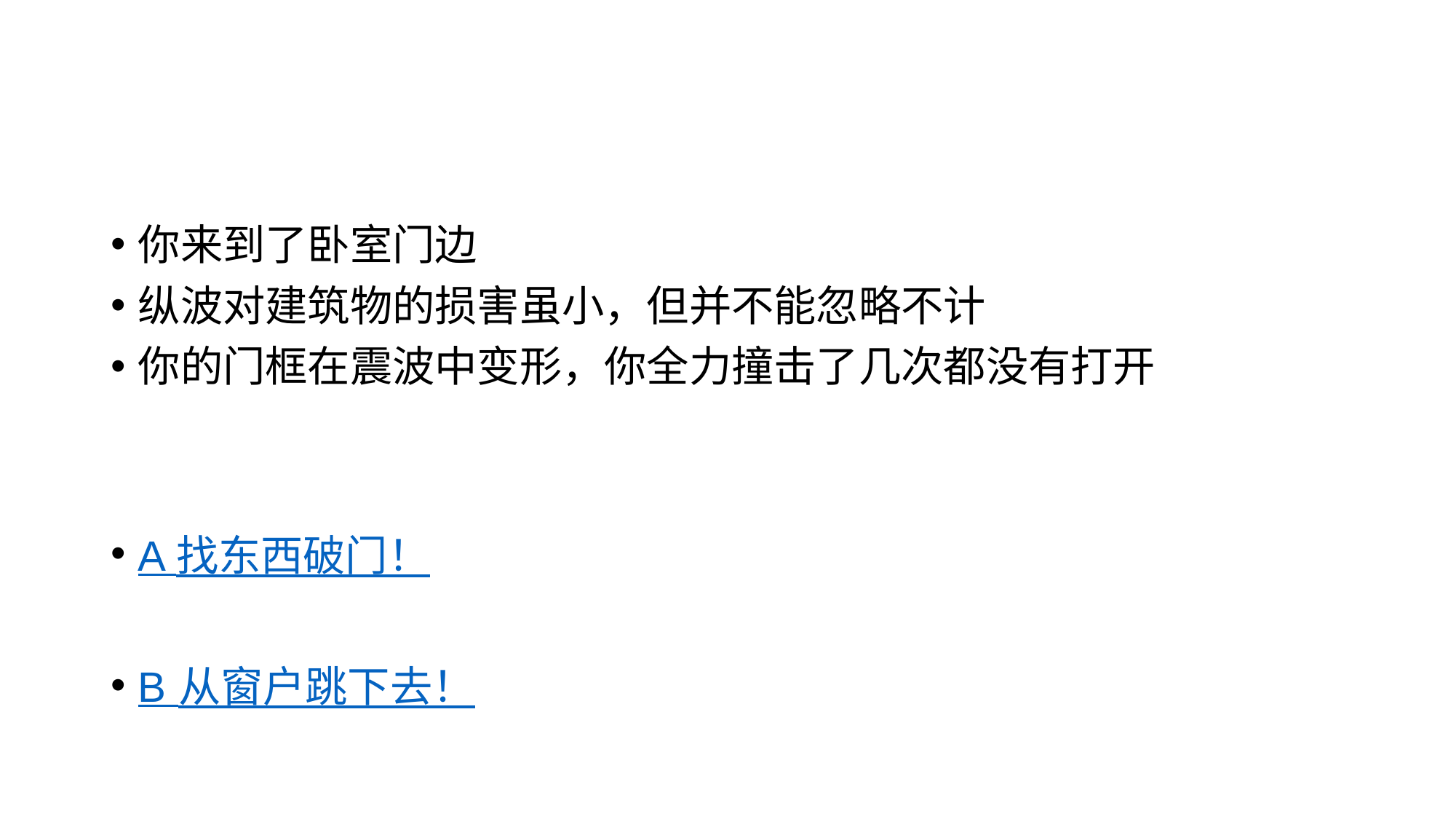

你来到了卧室门边
纵波对建筑物的损害虽小，但并不能忽略不计
你的门框在震波中变形，你全力撞击了几次都没有打开

A 找东西破门！

B 从窗户跳下去！